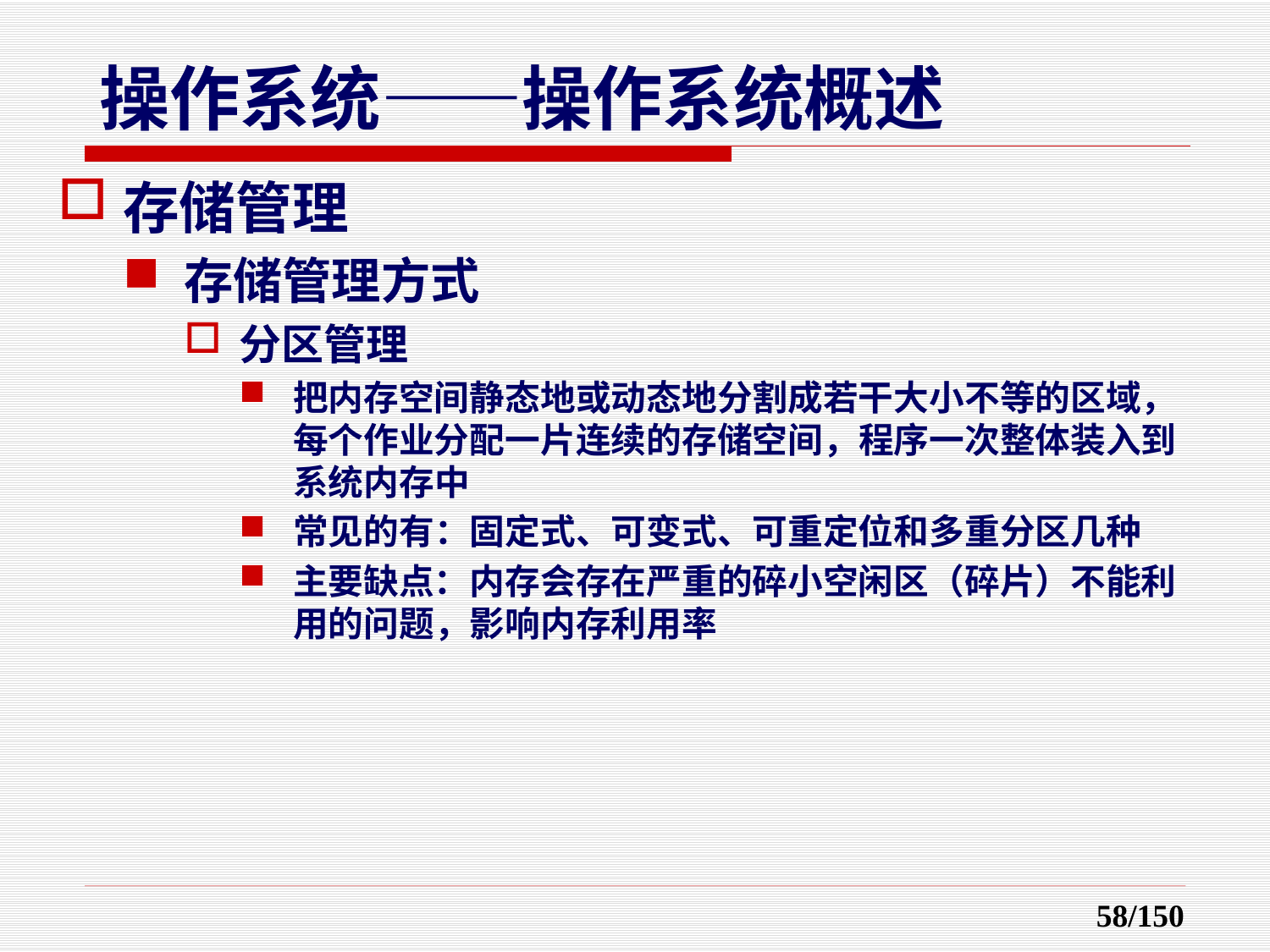

存储管理
存储管理方式
分区管理
把内存空间静态地或动态地分割成若干大小不等的区域，每个作业分配一片连续的存储空间，程序一次整体装入到系统内存中
常见的有：固定式、可变式、可重定位和多重分区几种
主要缺点：内存会存在严重的碎小空闲区（碎片）不能利用的问题，影响内存利用率